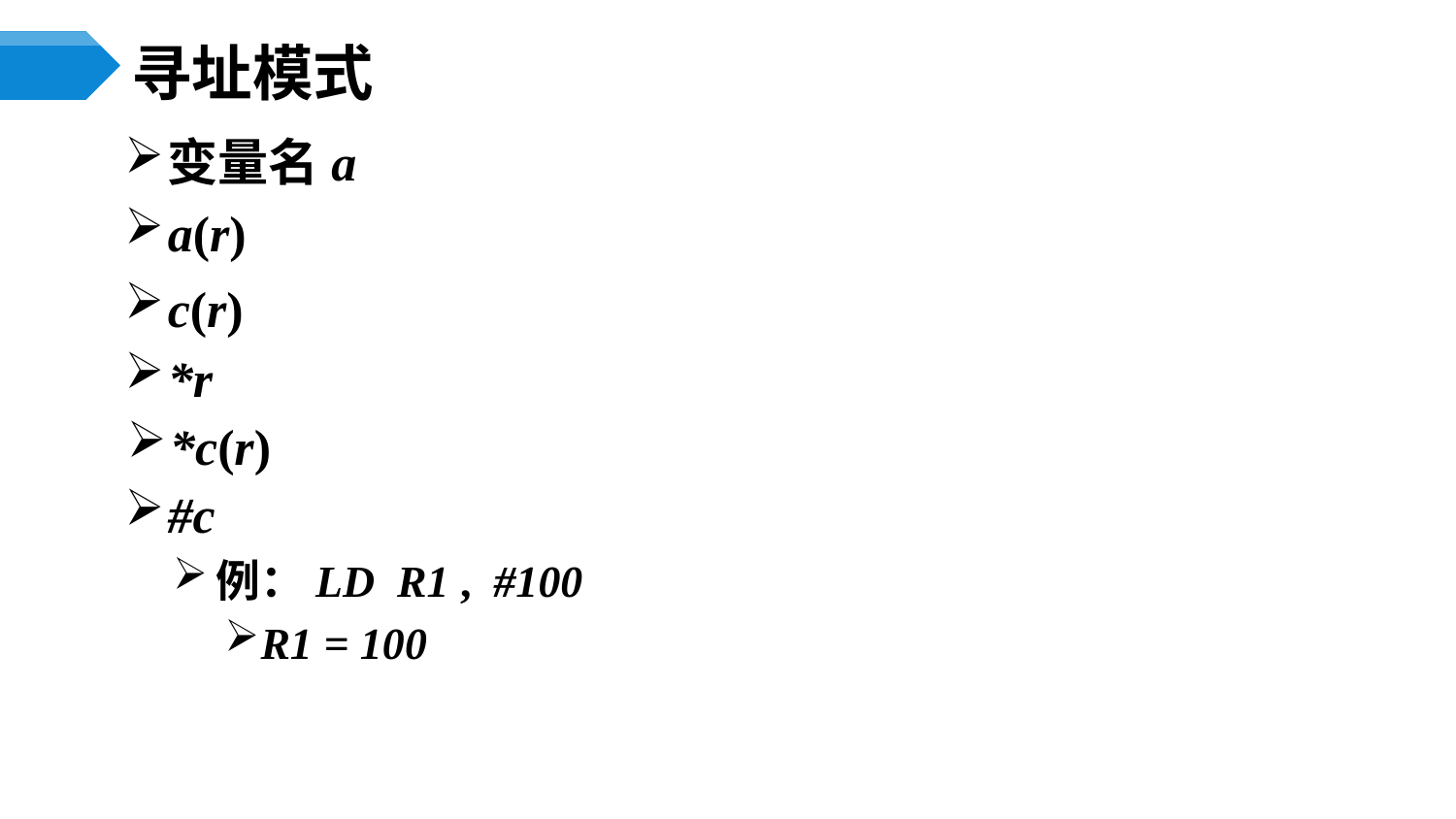

# 寻址模式
变量名a
a(r)
c(r)
*r

*c(r)
#c
例：LD  R1 ,  #100
R1 = 100